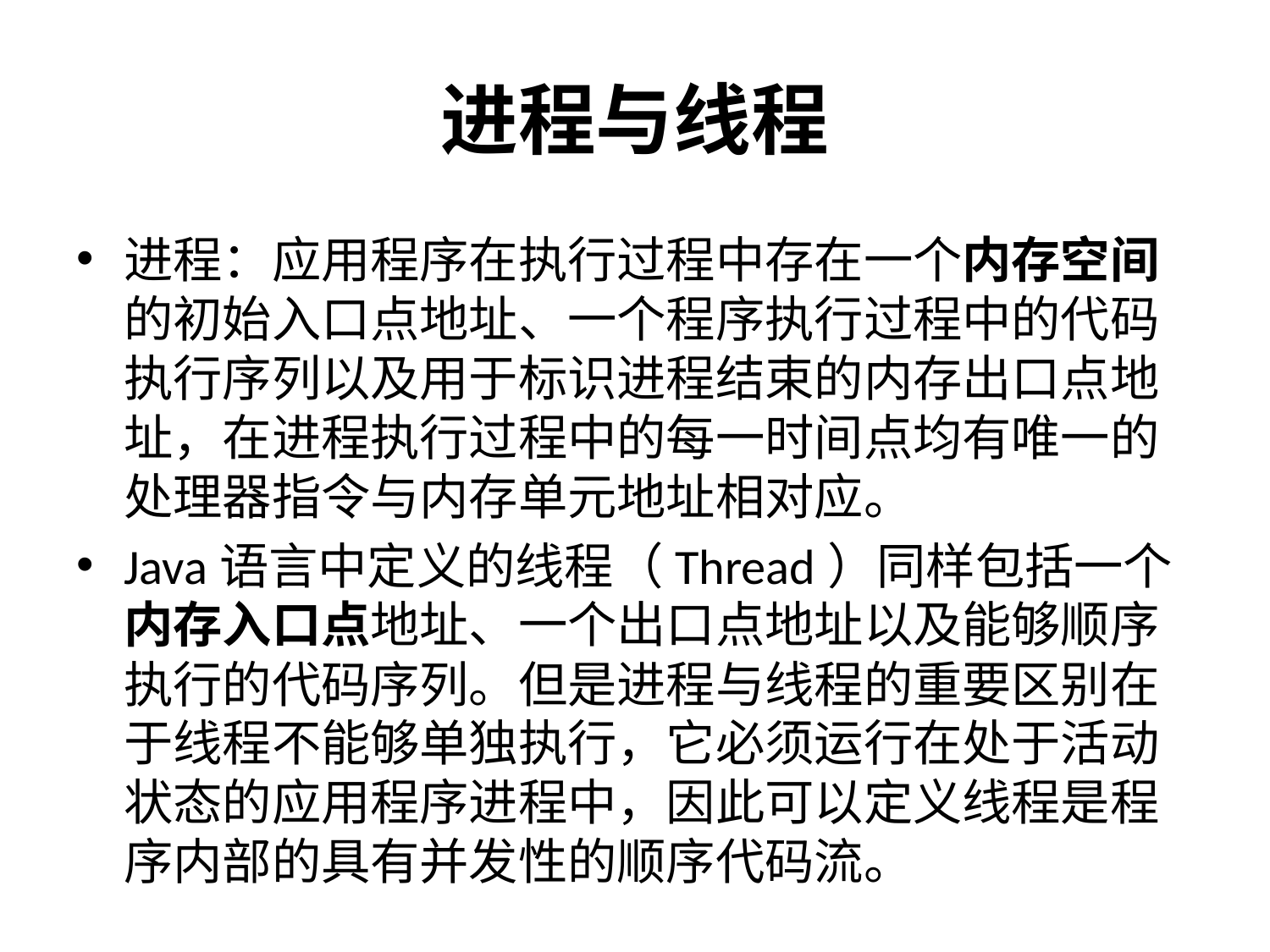

# 进程与线程
进程：应用程序在执行过程中存在一个内存空间的初始入口点地址、一个程序执行过程中的代码执行序列以及用于标识进程结束的内存出口点地址，在进程执行过程中的每一时间点均有唯一的处理器指令与内存单元地址相对应。
Java语言中定义的线程（Thread）同样包括一个内存入口点地址、一个出口点地址以及能够顺序执行的代码序列。但是进程与线程的重要区别在于线程不能够单独执行，它必须运行在处于活动状态的应用程序进程中，因此可以定义线程是程序内部的具有并发性的顺序代码流。